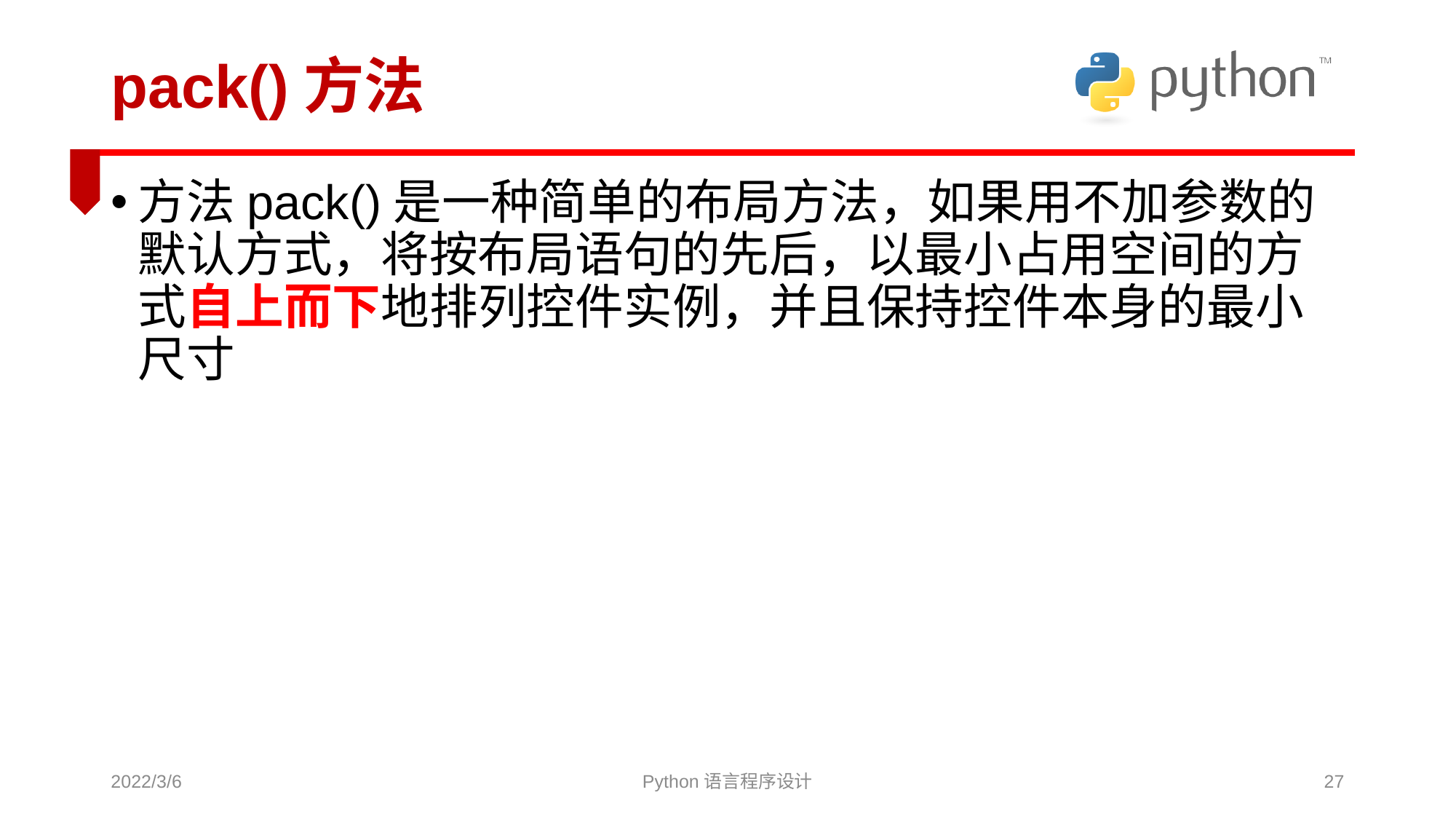

# pack()方法
方法pack()是一种简单的布局方法，如果用不加参数的默认方式，将按布局语句的先后，以最小占用空间的方式自上而下地排列控件实例，并且保持控件本身的最小尺寸
2022/3/6
Python语言程序设计
27